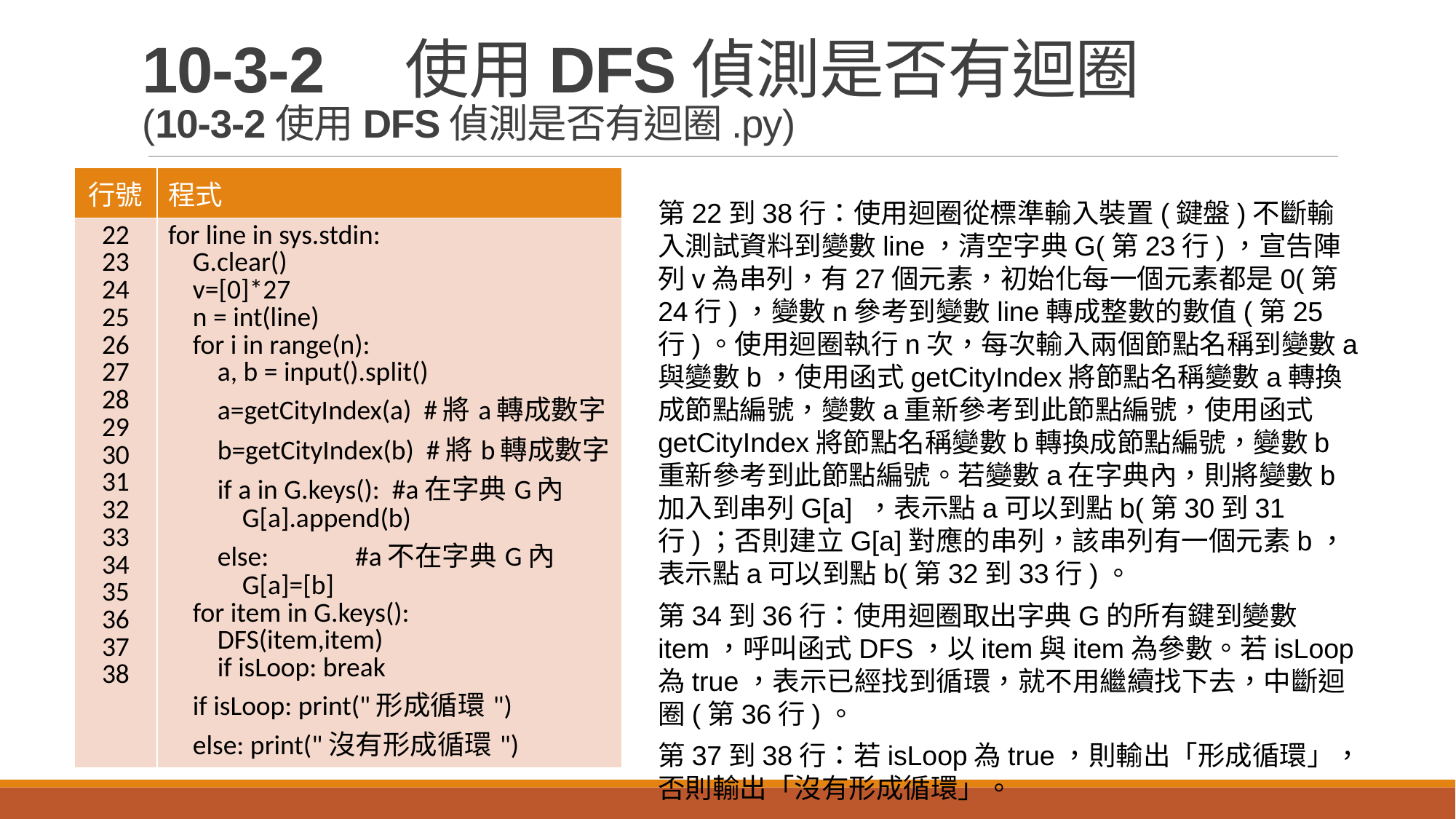

# 10-3-2　使用DFS偵測是否有迴圈 (10-3-2使用DFS偵測是否有迴圈.py)

| 行號 | 程式 |
| --- | --- |
| 22 23 24 25 26 27 28 29 30 31 32 33 34 35 36 37 38 | for line in sys.stdin: G.clear() v=[0]\*27 n = int(line) for i in range(n): a, b = input().split() a=getCityIndex(a) #將a轉成數字 b=getCityIndex(b) #將b轉成數字 if a in G.keys(): #a在字典G內 G[a].append(b) else: #a不在字典G內 G[a]=[b] for item in G.keys(): DFS(item,item) if isLoop: break if isLoop: print("形成循環") else: print("沒有形成循環") |
第22到38行：使用迴圈從標準輸入裝置(鍵盤)不斷輸入測試資料到變數line，清空字典G(第23行)，宣告陣列v為串列，有27個元素，初始化每一個元素都是0(第24行)，變數n參考到變數line轉成整數的數值(第25行)。使用迴圈執行n次，每次輸入兩個節點名稱到變數a與變數b，使用函式getCityIndex將節點名稱變數a轉換成節點編號，變數a重新參考到此節點編號，使用函式getCityIndex將節點名稱變數b轉換成節點編號，變數b重新參考到此節點編號。若變數a在字典內，則將變數b加入到串列G[a] ，表示點a可以到點b(第30到31行)；否則建立G[a]對應的串列，該串列有一個元素b，表示點a可以到點b(第32到33行)。
第34到36行：使用迴圈取出字典G的所有鍵到變數item，呼叫函式DFS，以item與item為參數。若isLoop為true，表示已經找到循環，就不用繼續找下去，中斷迴圈(第36行)。
第37到38行：若isLoop為true，則輸出「形成循環」，否則輸出「沒有形成循環」。